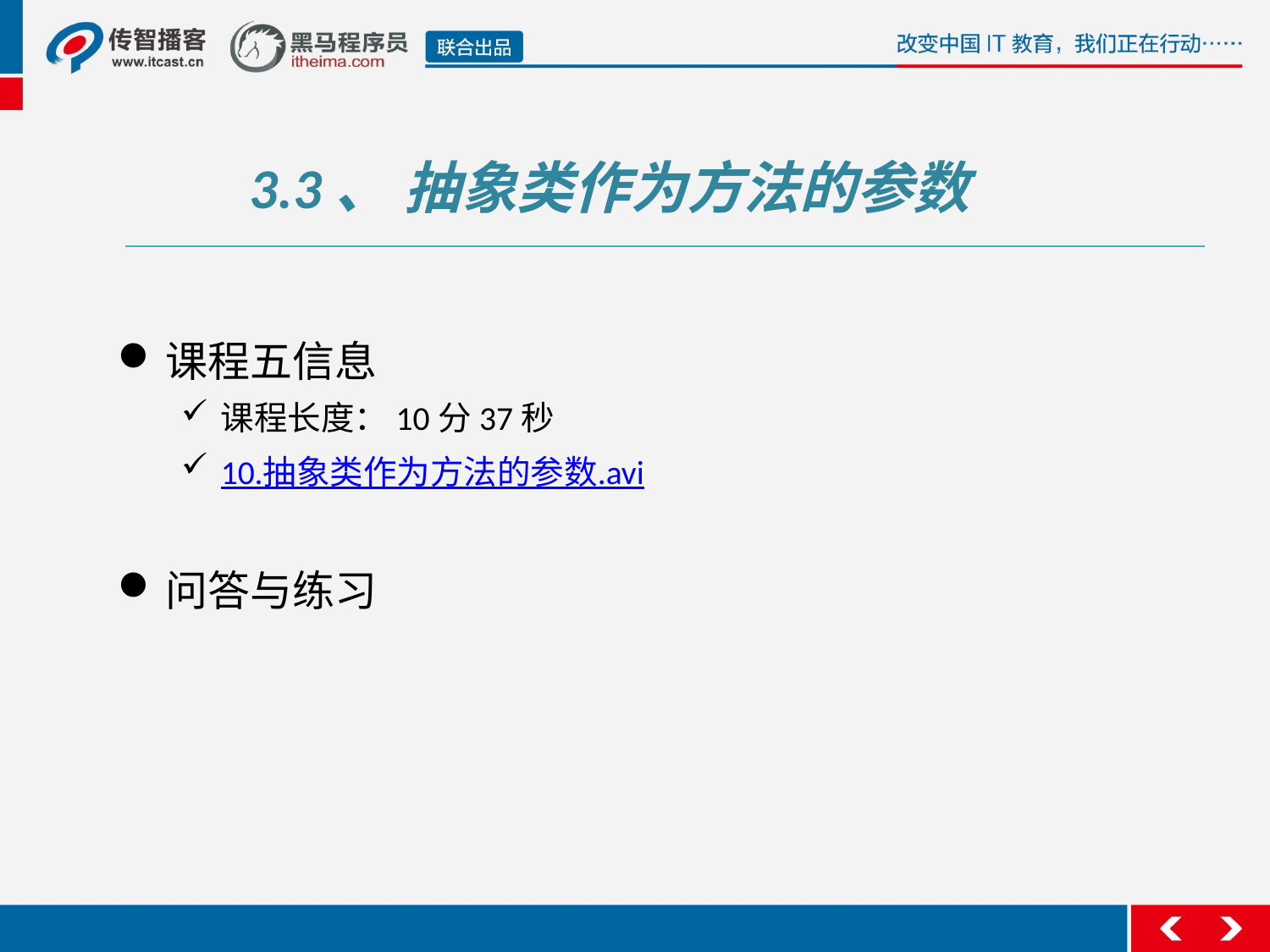

3.3、 抽象类作为方法的参数

课程五信息
课程长度：10分37秒
10.抽象类作为方法的参数.avi

问答与练习